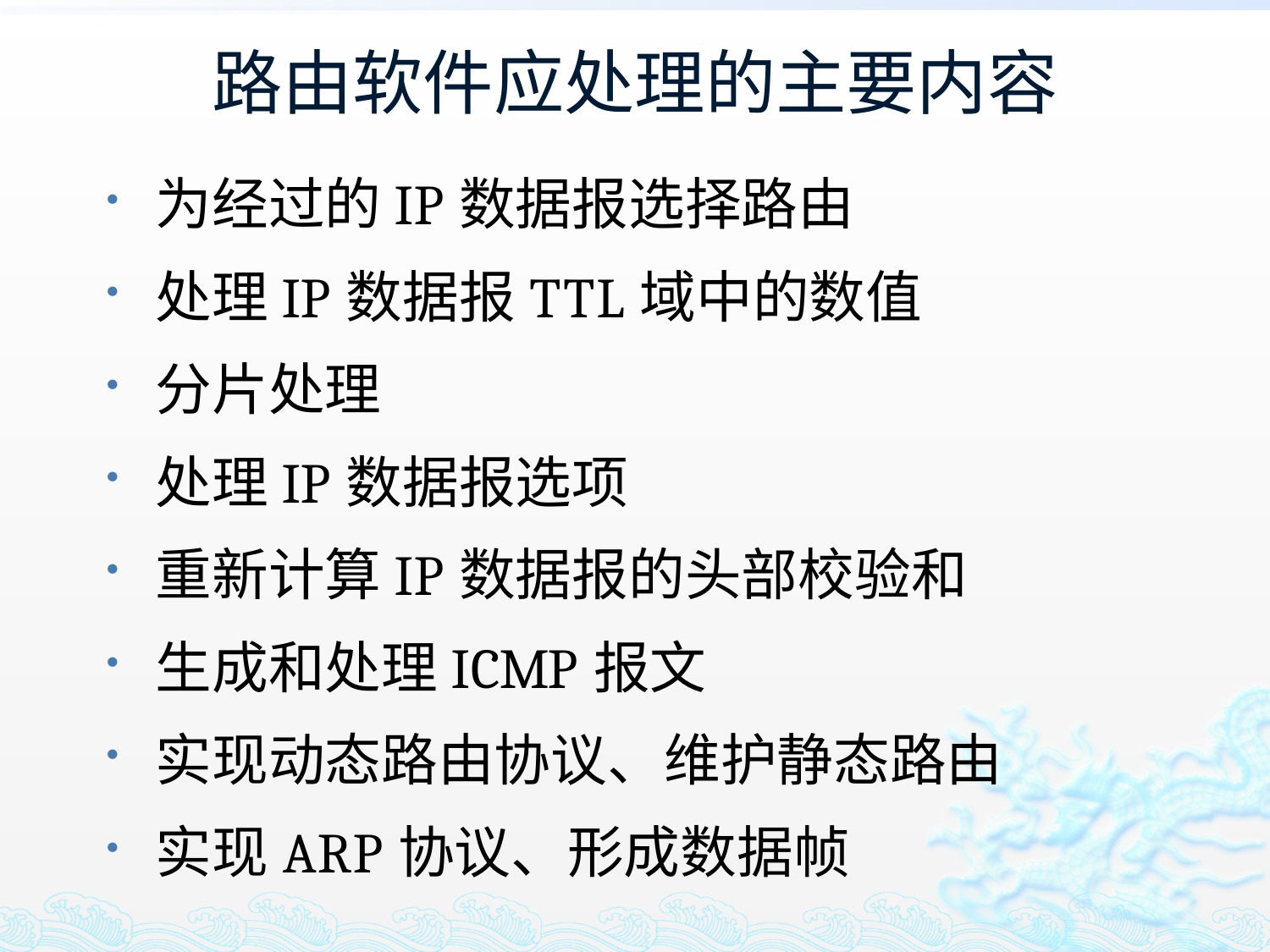

# 路由软件应处理的主要内容
为经过的IP数据报选择路由
处理IP数据报TTL域中的数值
分片处理
处理IP数据报选项
重新计算IP数据报的头部校验和
生成和处理ICMP报文
实现动态路由协议、维护静态路由
实现ARP协议、形成数据帧